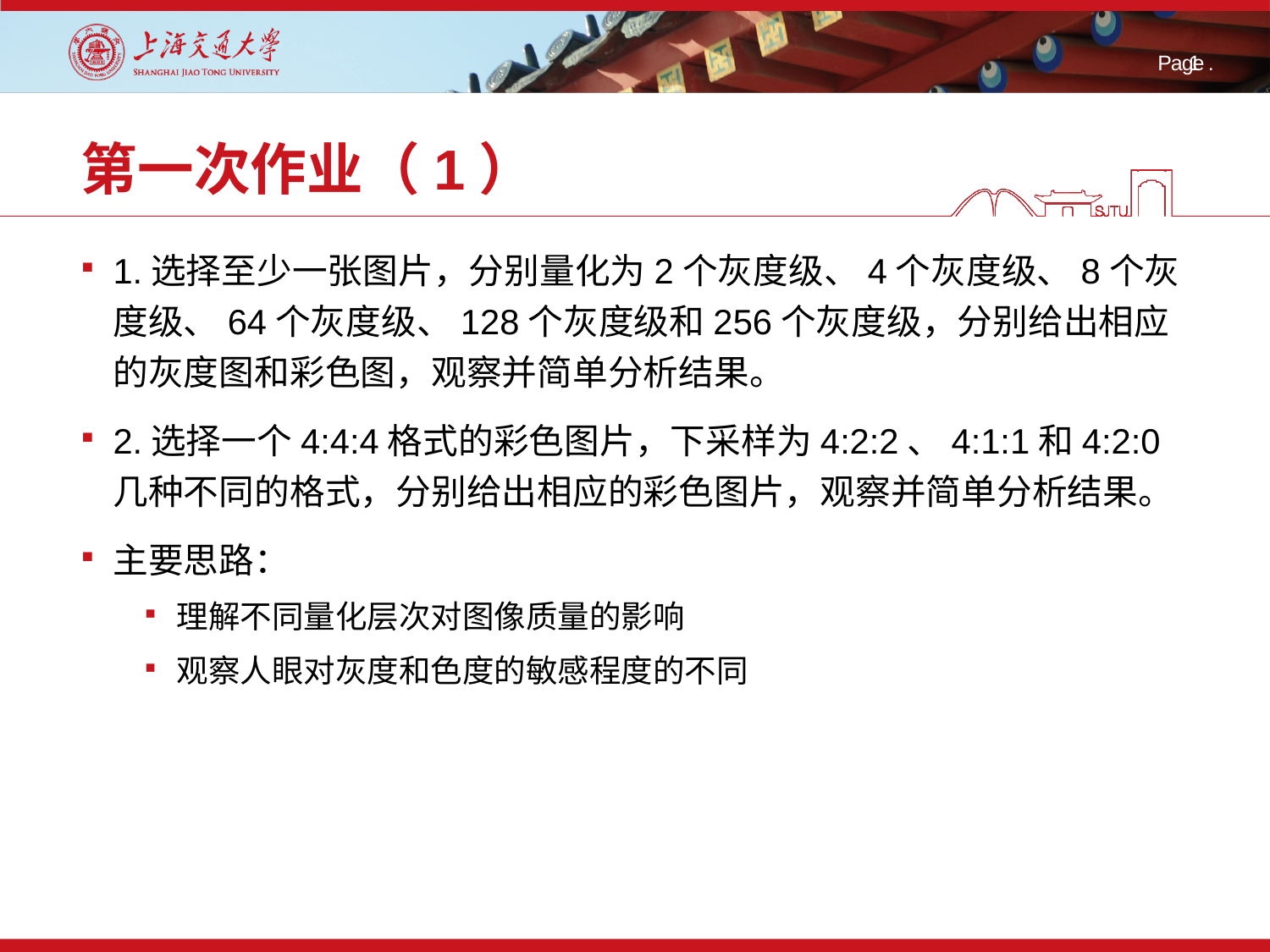

# 第一次作业（1）
1.选择至少一张图片，分别量化为2个灰度级、4个灰度级、8个灰度级、64个灰度级、128个灰度级和256个灰度级，分别给出相应的灰度图和彩色图，观察并简单分析结果。
2.选择一个4:4:4格式的彩色图片，下采样为4:2:2、4:1:1和4:2:0几种不同的格式，分别给出相应的彩色图片，观察并简单分析结果。
主要思路：
理解不同量化层次对图像质量的影响
观察人眼对灰度和色度的敏感程度的不同